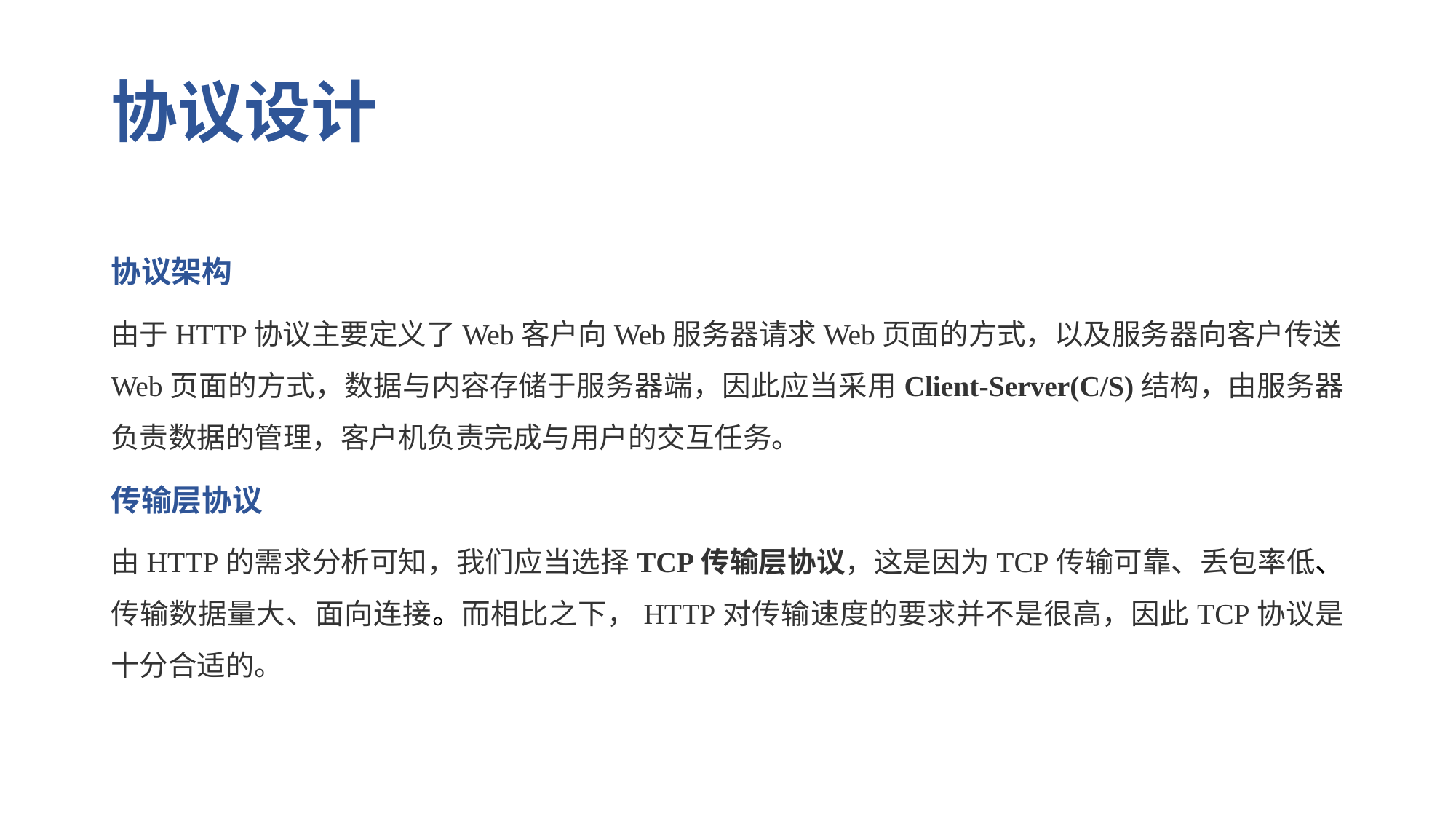

# 协议设计
协议架构
由于HTTP协议主要定义了Web客户向Web服务器请求Web页面的方式，以及服务器向客户传送Web页面的方式，数据与内容存储于服务器端，因此应当采用Client-Server(C/S)结构，由服务器负责数据的管理，客户机负责完成与用户的交互任务。
传输层协议
由HTTP的需求分析可知，我们应当选择TCP传输层协议，这是因为TCP传输可靠、丢包率低、传输数据量大、面向连接。而相比之下，HTTP对传输速度的要求并不是很高，因此TCP协议是十分合适的。